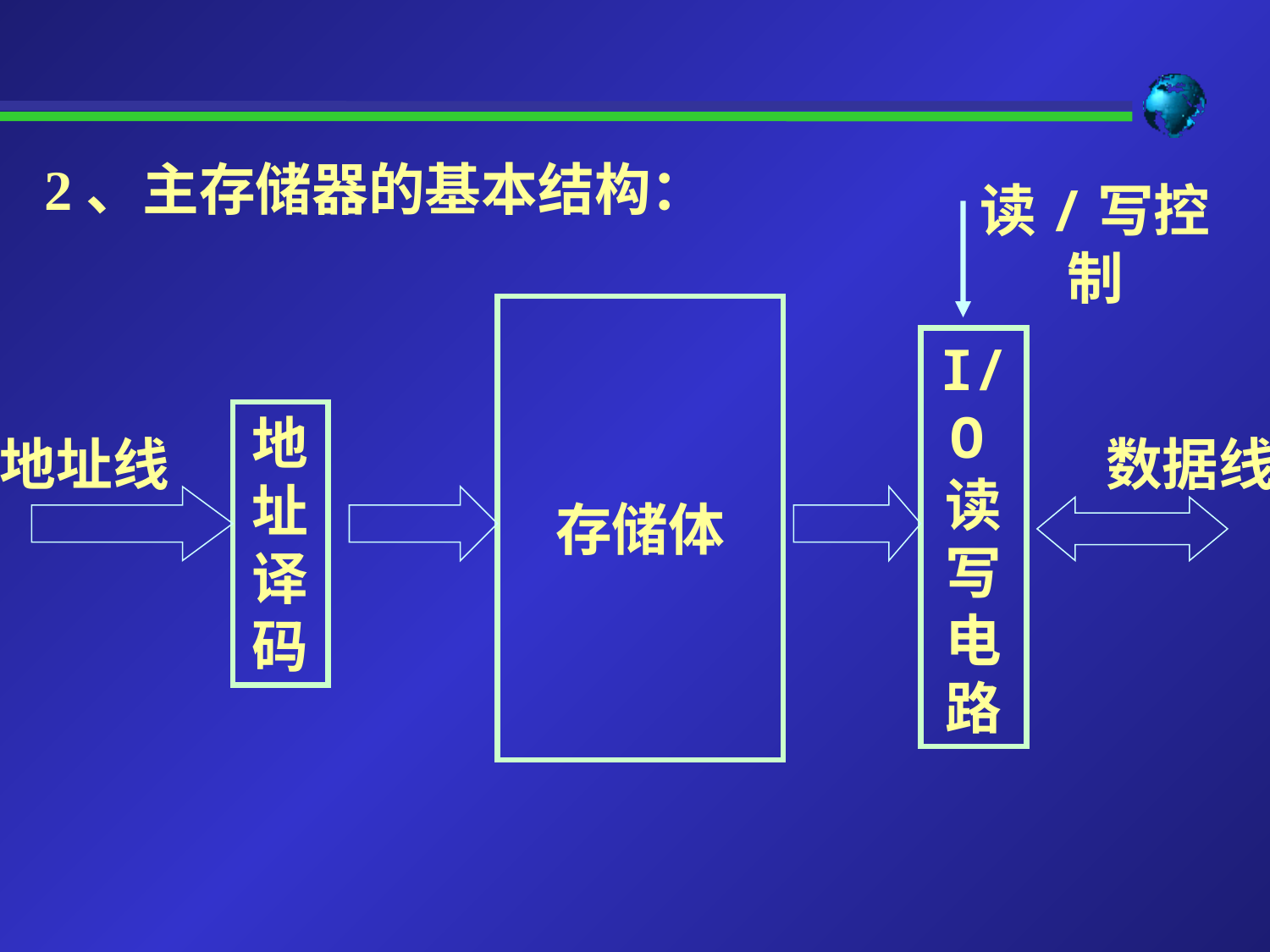

2、主存储器的基本结构：
读/写控制

存储体

I/O读写电路
地址译码
地址线
数据线

13